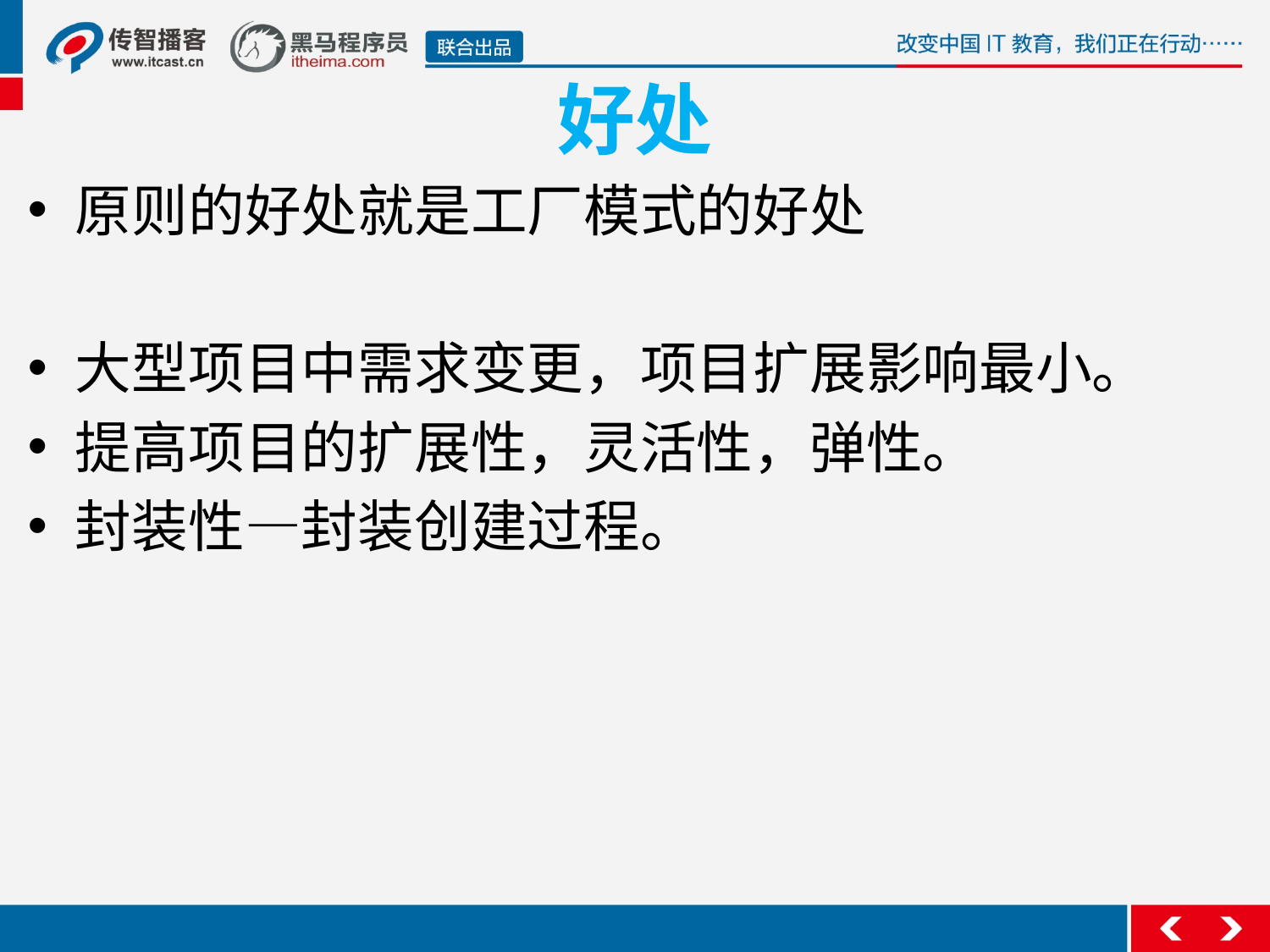

# 好处
原则的好处就是工厂模式的好处

大型项目中需求变更，项目扩展影响最小。
提高项目的扩展性，灵活性，弹性。
封装性—封装创建过程。